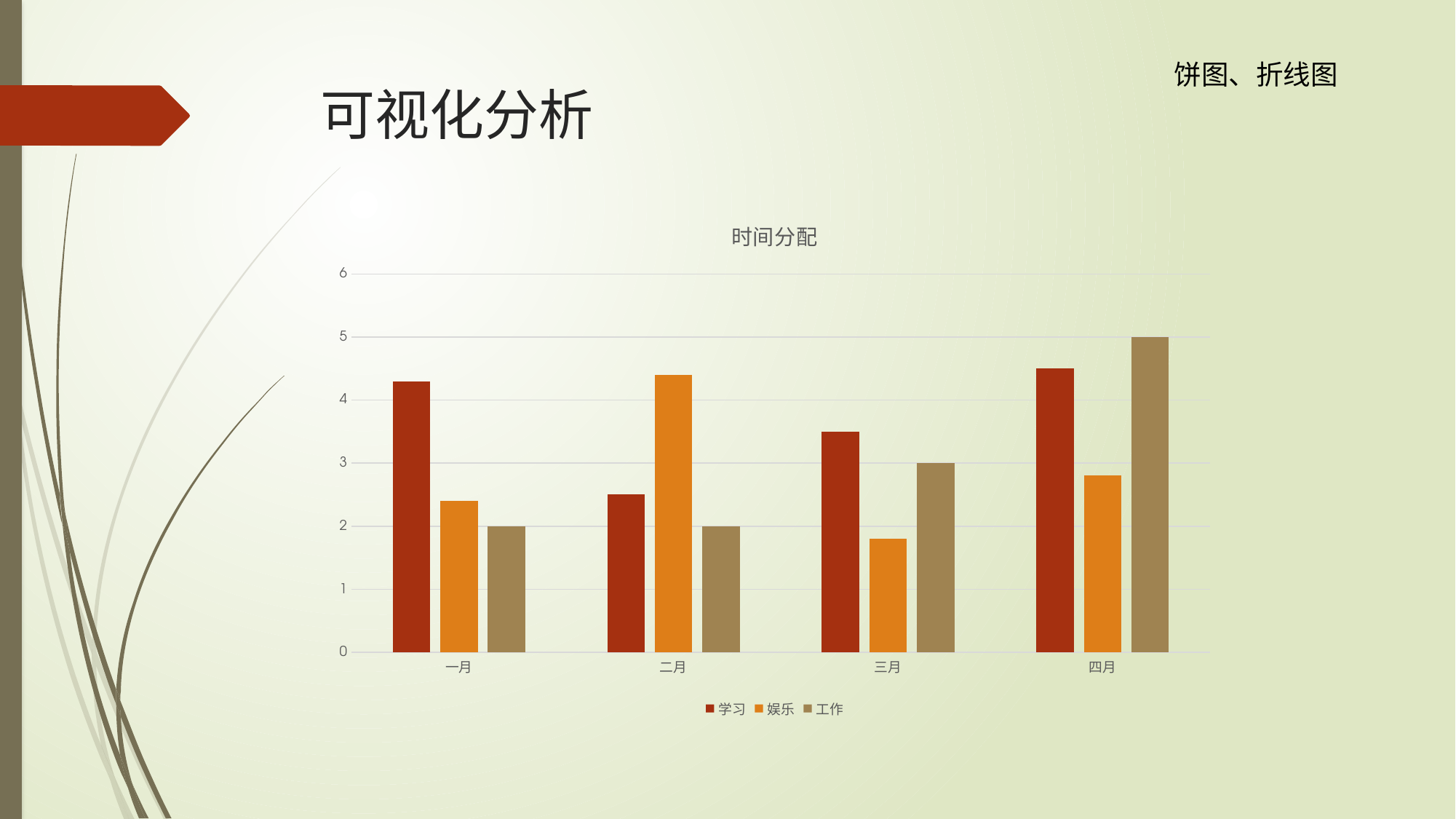

饼图、折线图
# 可视化分析

### Chart: 时间分配

| Category | 学习 | 娱乐 | 工作 |
|---|---|---|---|
| 一月 | 4.3 | 2.4 | 2.0 |
| 二月 | 2.5 | 4.4 | 2.0 |
| 三月 | 3.5 | 1.8 | 3.0 |
| 四月 | 4.5 | 2.8 | 5.0 |